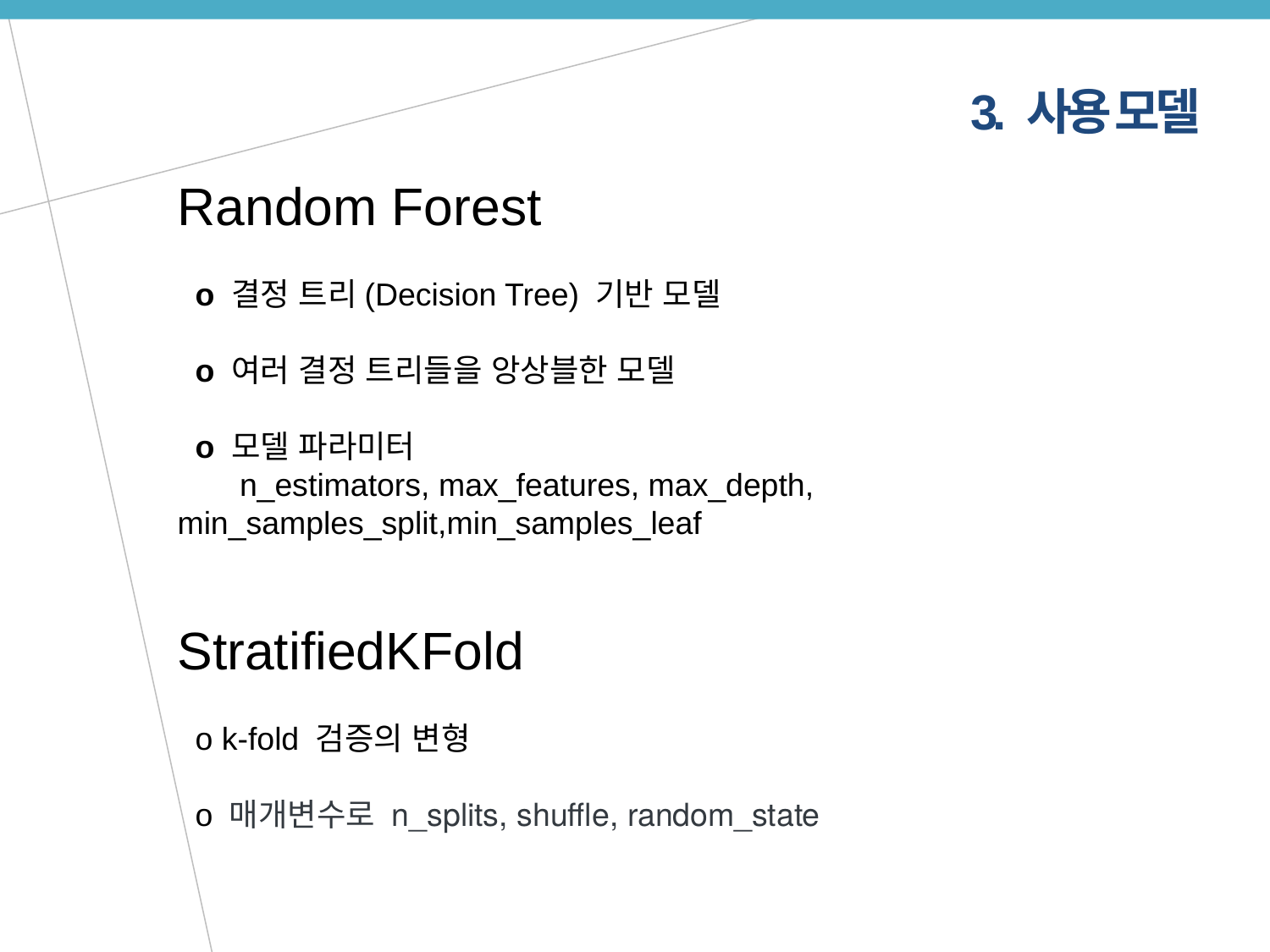

3. 사용 모델
Random Forest

  o 결정 트리(Decision Tree) 기반 모델

  o 여러 결정 트리들을 앙상블한 모델

  o 모델 파라미터
       n_estimators, max_features, max_depth, min_samples_split,min_samples_leaf

StratifiedKFold

  o k-fold 검증의 변형

  o 매개변수로 n_splits, shuffle, random_state